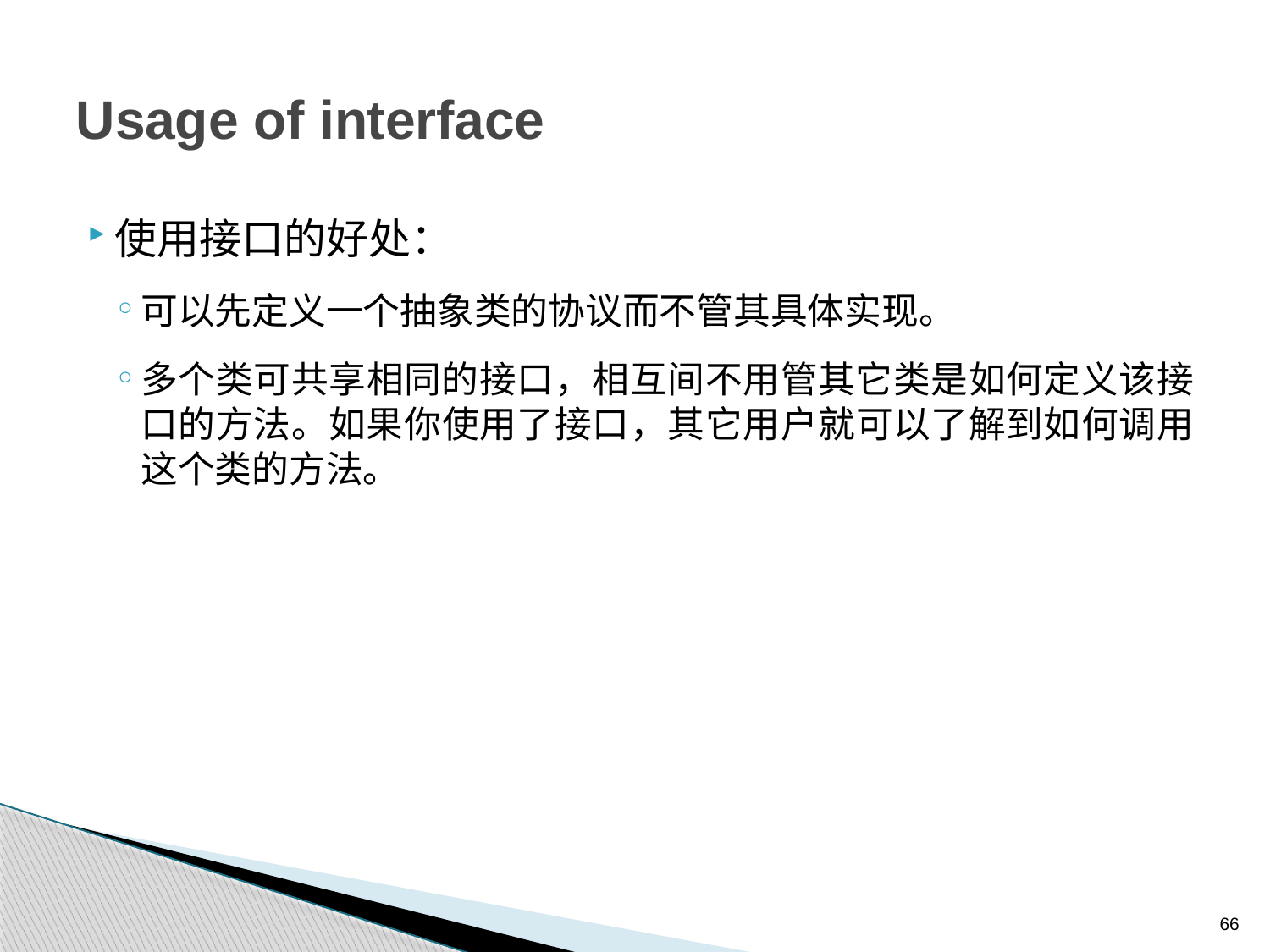

# Usage of interface
使用接口的好处：

可以先定义一个抽象类的协议而不管其具体实现。

多个类可共享相同的接口，相互间不用管其它类是如何定义该接口的方法。如果你使用了接口，其它用户就可以了解到如何调用这个类的方法。

66